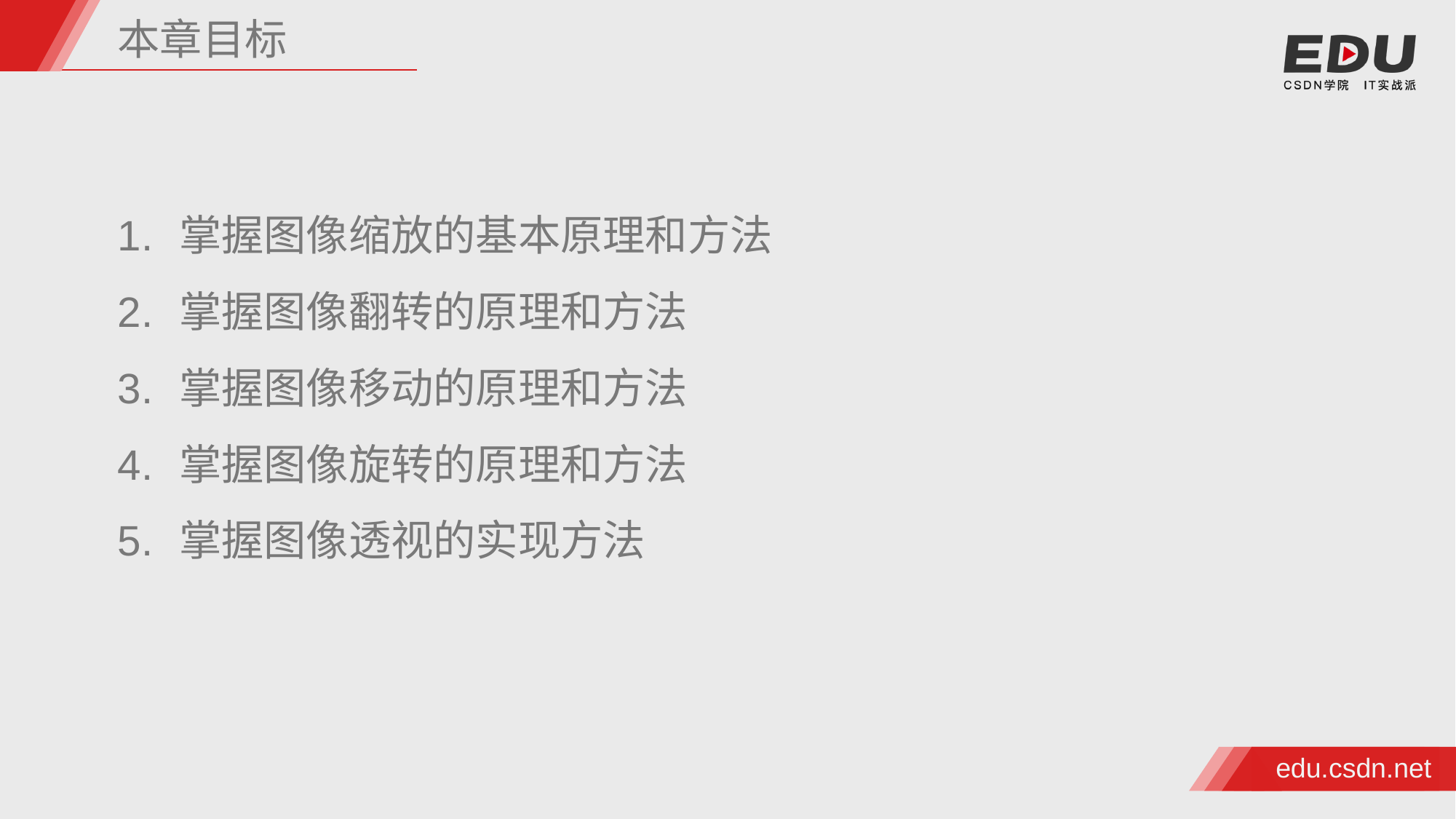

本章目标
掌握图像缩放的基本原理和方法
掌握图像翻转的原理和方法
掌握图像移动的原理和方法
掌握图像旋转的原理和方法
掌握图像透视的实现方法